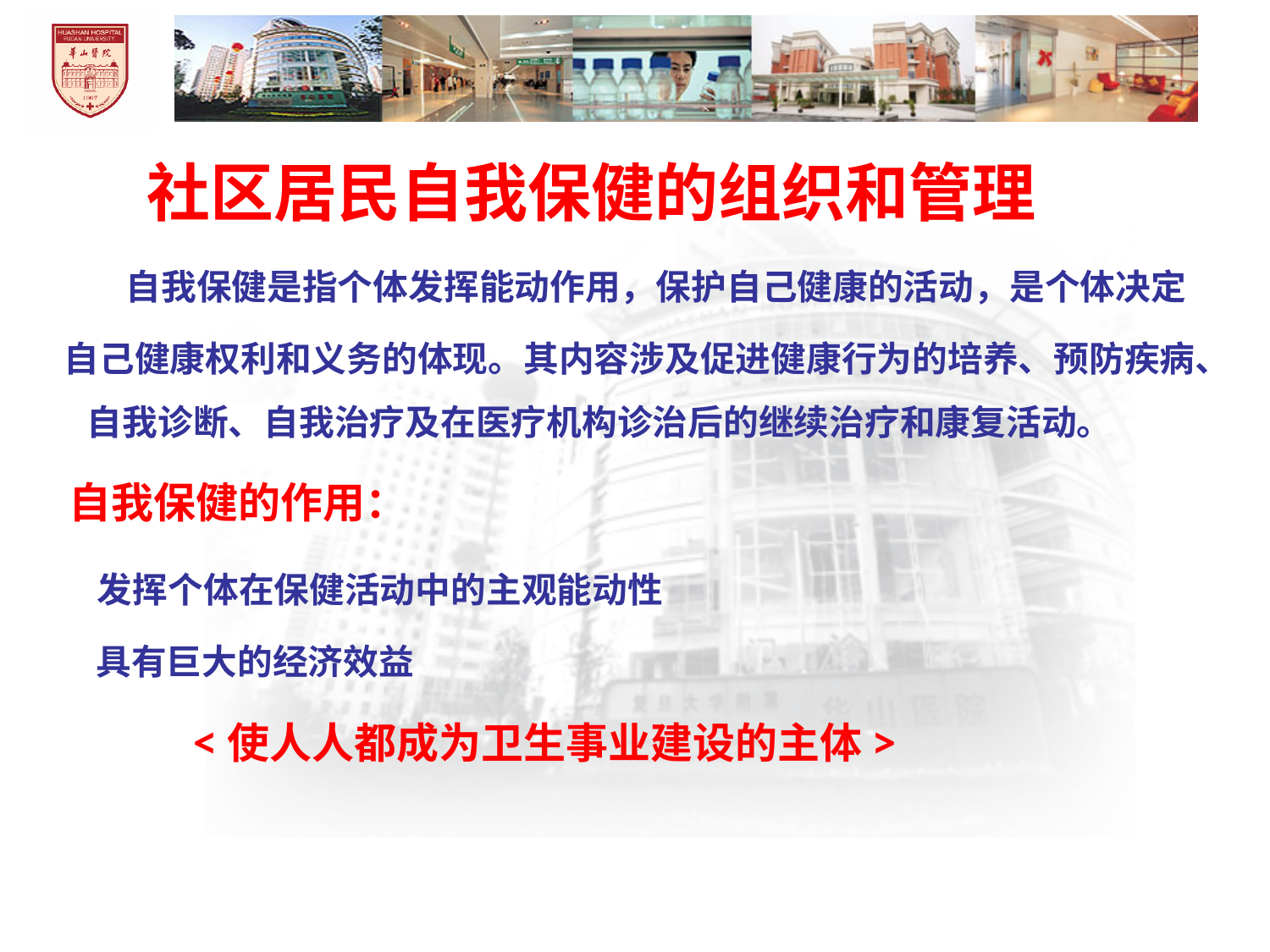

# 社区居民自我保健的组织和管理
        自我保健是指个体发挥能动作用，保护自己健康的活动，是个体决定
  自己健康权利和义务的体现。其内容涉及促进健康行为的培养、预防疾病、自我诊断、自我治疗及在医疗机构诊治后的继续治疗和康复活动。
  自我保健的作用：
     发挥个体在保健活动中的主观能动性
      具有巨大的经济效益
      <使人人都成为卫生事业建设的主体>